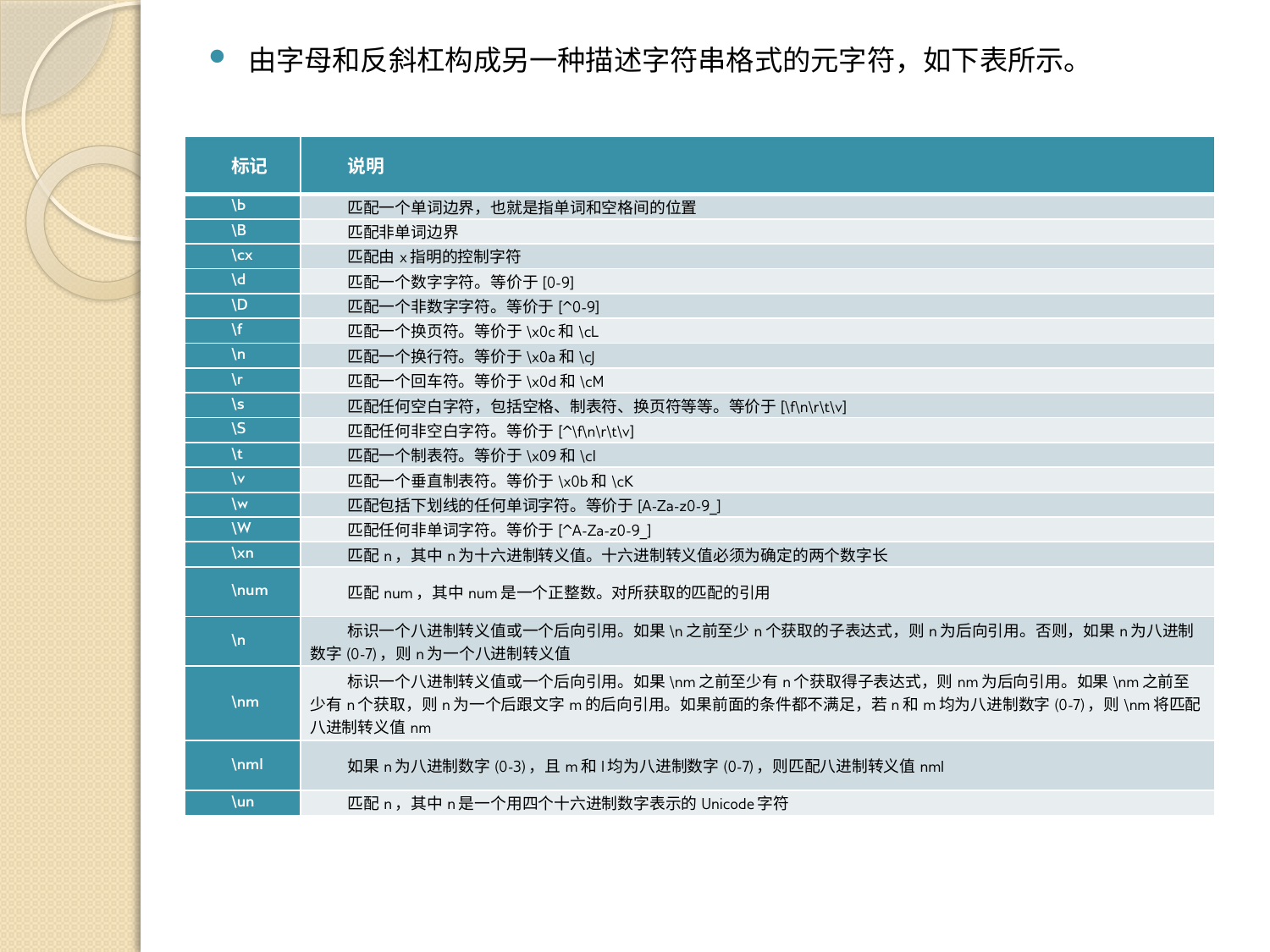

由字母和反斜杠构成另一种描述字符串格式的元字符，如下表所示。
| 标记 | 说明 |
| --- | --- |
| \b | 匹配一个单词边界，也就是指单词和空格间的位置 |
| \B | 匹配非单词边界 |
| \cx | 匹配由x指明的控制字符 |
| \d | 匹配一个数字字符。等价于[0-9] |
| \D | 匹配一个非数字字符。等价于[^0-9] |
| \f | 匹配一个换页符。等价于\x0c和\cL |
| \n | 匹配一个换行符。等价于\x0a和\cJ |
| \r | 匹配一个回车符。等价于\x0d和\cM |
| \s | 匹配任何空白字符，包括空格、制表符、换页符等等。等价于[\f\n\r\t\v] |
| \S | 匹配任何非空白字符。等价于[^\f\n\r\t\v] |
| \t | 匹配一个制表符。等价于\x09和\cI |
| \v | 匹配一个垂直制表符。等价于\x0b和\cK |
| \w | 匹配包括下划线的任何单词字符。等价于[A-Za-z0-9\_] |
| \W | 匹配任何非单词字符。等价于[^A-Za-z0-9\_] |
| \xn | 匹配n，其中n为十六进制转义值。十六进制转义值必须为确定的两个数字长 |
| \num | 匹配num，其中num是一个正整数。对所获取的匹配的引用 |
| \n | 标识一个八进制转义值或一个后向引用。如果\n之前至少n个获取的子表达式，则n为后向引用。否则，如果n为八进制数字(0-7)，则n为一个八进制转义值 |
| \nm | 标识一个八进制转义值或一个后向引用。如果\nm之前至少有n个获取得子表达式，则nm为后向引用。如果\nm之前至少有n个获取，则n为一个后跟文字m的后向引用。如果前面的条件都不满足，若n和m均为八进制数字(0-7)，则\nm将匹配八进制转义值nm |
| \nml | 如果n为八进制数字(0-3)，且m和l均为八进制数字(0-7)，则匹配八进制转义值nml |
| \un | 匹配n，其中n是一个用四个十六进制数字表示的Unicode字符 |